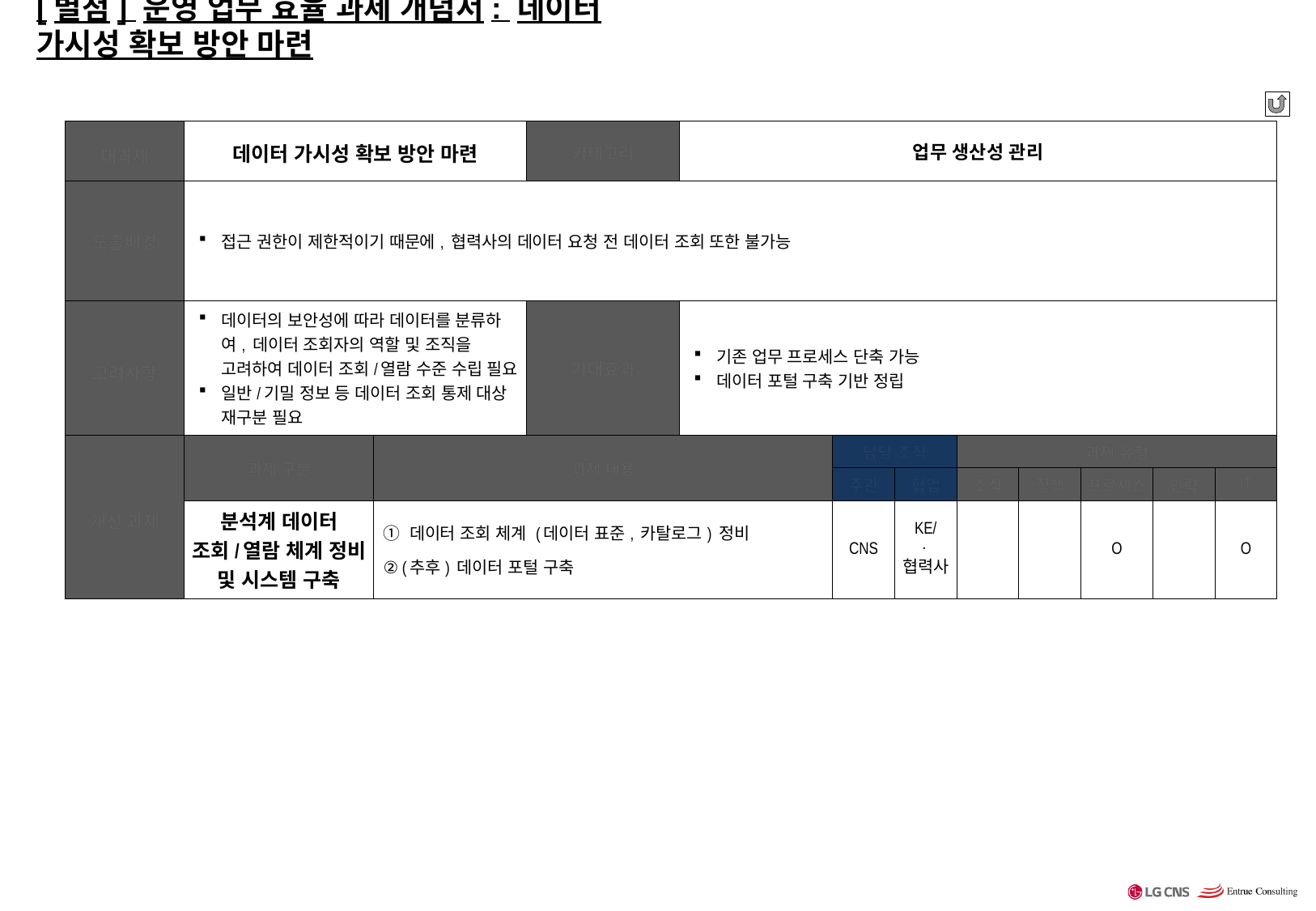

# [별첨] 운영 업무 효율 과제 개념서: 데이터 가시성 확보 방안 마련

| 대과제 | 데이터 가시성 확보 방안 마련 |  | 카테고리 | 업무 생산성 관리 |  |  |  |  |  |  |  |
| --- | --- | --- | --- | --- | --- | --- | --- | --- | --- | --- | --- |
| 도출배경 | 접근 권한이 제한적이기 때문에, 협력사의 데이터 요청 전 데이터 조회 또한 불가능 |  |  |  |  |  |  |  |  |  |  |
| 고려사항 | 데이터의 보안성에 따라 데이터를 분류하여, 데이터 조회자의 역할 및 조직을 고려하여 데이터 조회/열람 수준 수립 필요 일반/기밀 정보 등 데이터 조회 통제 대상 재구분 필요 |  | 기대효과 | 기존 업무 프로세스 단축 가능 데이터 포털 구축 기반 정립 |  |  |  |  |  |  |  |
| 개선 과제 | 과제 구분 | 과제 내용 |  |  | 담당 조직 |  | 과제 유형 |  |  |  |  |
| 개선 과제 | 과제 구분 | 과제 내용 |  |  | 주관 | 협업 | 조직 | 정책 | 프로세스 | 인력 | IT |
|  | 분석계 데이터 조회/열람 체계 정비 및 시스템 구축 | ① 데이터 조회 체계 (데이터 표준, 카탈로그) 정비 ② (추후) 데이터 포털 구축 |  |  | CNS | KE/ .협력사 |  |  | O |  | O |